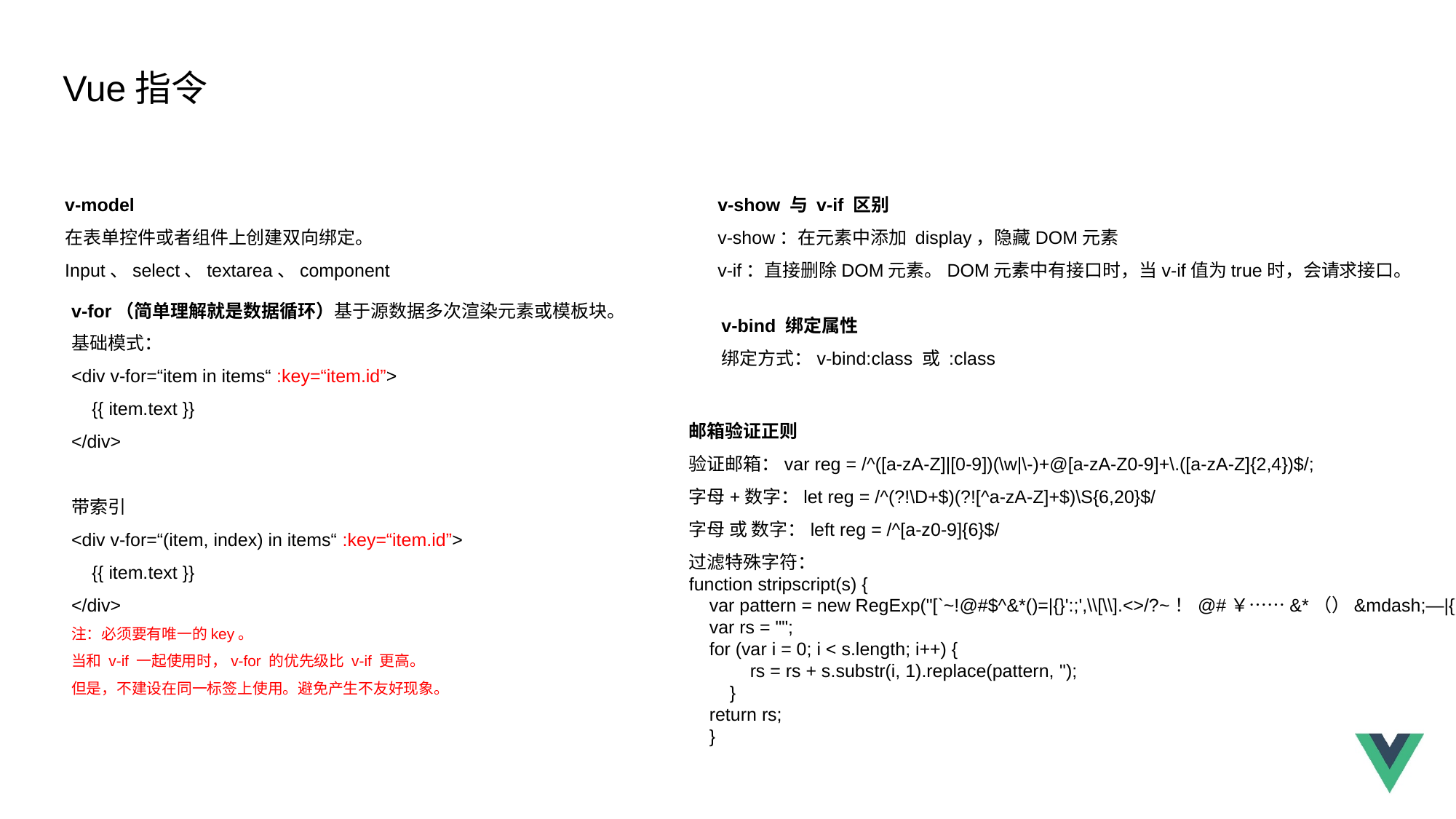

Vue指令
v-model
在表单控件或者组件上创建双向绑定。
Input、select、textarea、component
v-show 与 v-if 区别
v-show：在元素中添加 display，隐藏DOM元素
v-if：直接删除DOM元素。DOM元素中有接口时，当v-if值为true时，会请求接口。
v-for（简单理解就是数据循环）基于源数据多次渲染元素或模板块。
基础模式：
<div v-for=“item in items“ :key=“item.id”>
    {{ item.text }}
</div>

带索引
<div v-for=“(item, index) in items“ :key=“item.id”>
    {{ item.text }}
</div>
注：必须要有唯一的key。
当和 v-if 一起使用时，v-for 的优先级比 v-if 更高。
但是，不建设在同一标签上使用。避免产生不友好现象。

v-bind 绑定属性
绑定方式：v-bind:class 或 :class
邮箱验证正则
验证邮箱：var reg = /^([a-zA-Z]|[0-9])(\w|\-)+@[a-zA-Z0-9]+\.([a-zA-Z]{2,4})$/;
字母+数字：let reg = /^(?!\D+$)(?![^a-zA-Z]+$)\S{6,20}$/
字母 或 数字：left reg = /^[a-z0-9]{6}$/
过滤特殊字符：
function stripscript(s) {
    var pattern = new RegExp("[`~!@#$^&*()=|{}':;',\\[\\].<>/?~！@#￥……&*（）&mdash;—|{}【】‘；：”“'。，、？]")
    var rs = "";
    for (var i = 0; i < s.length; i++) {
            rs = rs + s.substr(i, 1).replace(pattern, '');
        }
    return rs;
    }